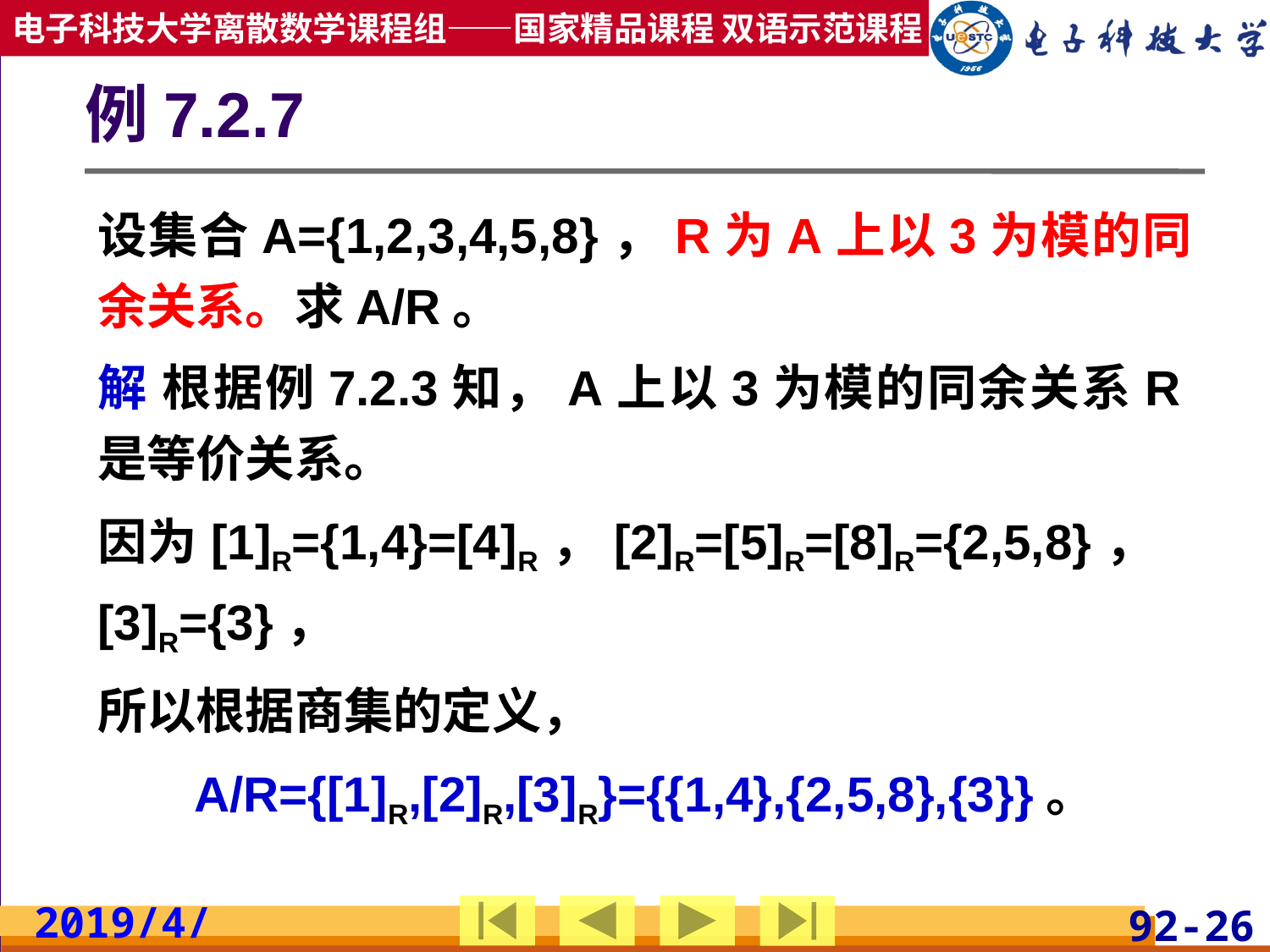

# 例7.2.7
设集合A={1,2,3,4,5,8}，R为A上以3为模的同余关系。求A/R。
解 根据例7.2.3知，A上以3为模的同余关系R是等价关系。
因为[1]R={1,4}=[4]R，[2]R=[5]R=[8]R={2,5,8}，    [3]R={3}，
所以根据商集的定义，
A/R={[1]R,[2]R,[3]R}={{1,4},{2,5,8},{3}}。
2019/4/17